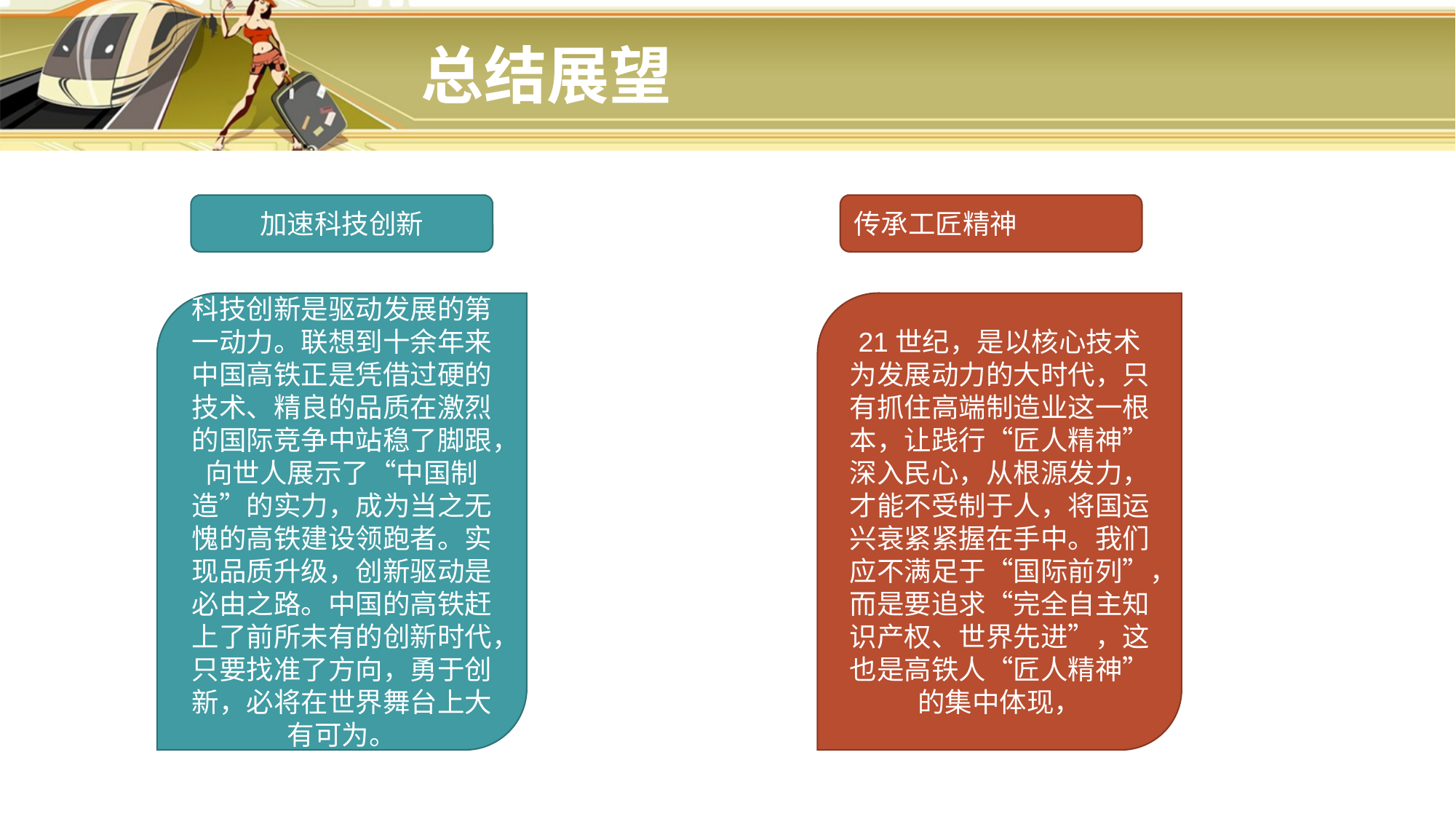

# 总结展望
传承工匠精神
加速科技创新
科技创新是驱动发展的第一动力。联想到十余年来中国高铁正是凭借过硬的技术、精良的品质在激烈的国际竞争中站稳了脚跟，向世人展示了“中国制造”的实力，成为当之无愧的高铁建设领跑者。实现品质升级，创新驱动是必由之路。中国的高铁赶上了前所未有的创新时代，只要找准了方向，勇于创新，必将在世界舞台上大有可为。
21世纪，是以核心技术为发展动力的大时代，只有抓住高端制造业这一根本，让践行“匠人精神” 深入民心，从根源发力，才能不受制于人，将国运兴衰紧紧握在手中。我们应不满足于“国际前列”，而是要追求“完全自主知识产权、世界先进”，这也是高铁人“匠人精神”的集中体现，